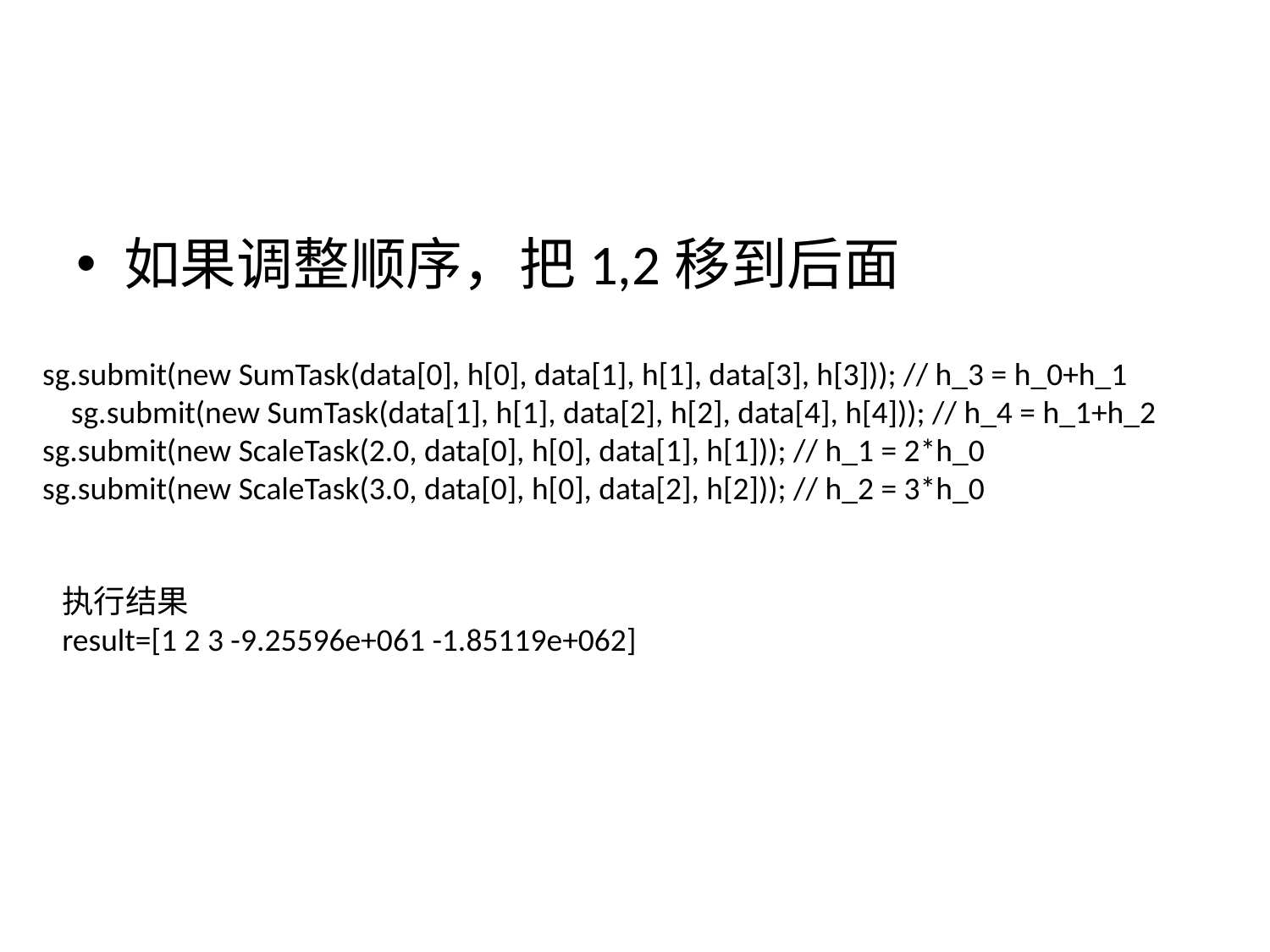

#
如果调整顺序，把1,2移到后面

sg.submit(new SumTask(data[0], h[0], data[1], h[1], data[3], h[3])); // h_3 = h_0+h_1
    sg.submit(new SumTask(data[1], h[1], data[2], h[2], data[4], h[4])); // h_4 = h_1+h_2
sg.submit(new ScaleTask(2.0, data[0], h[0], data[1], h[1])); // h_1 = 2*h_0
sg.submit(new ScaleTask(3.0, data[0], h[0], data[2], h[2])); // h_2 = 3*h_0
执行结果
result=[1 2 3 -9.25596e+061 -1.85119e+062]